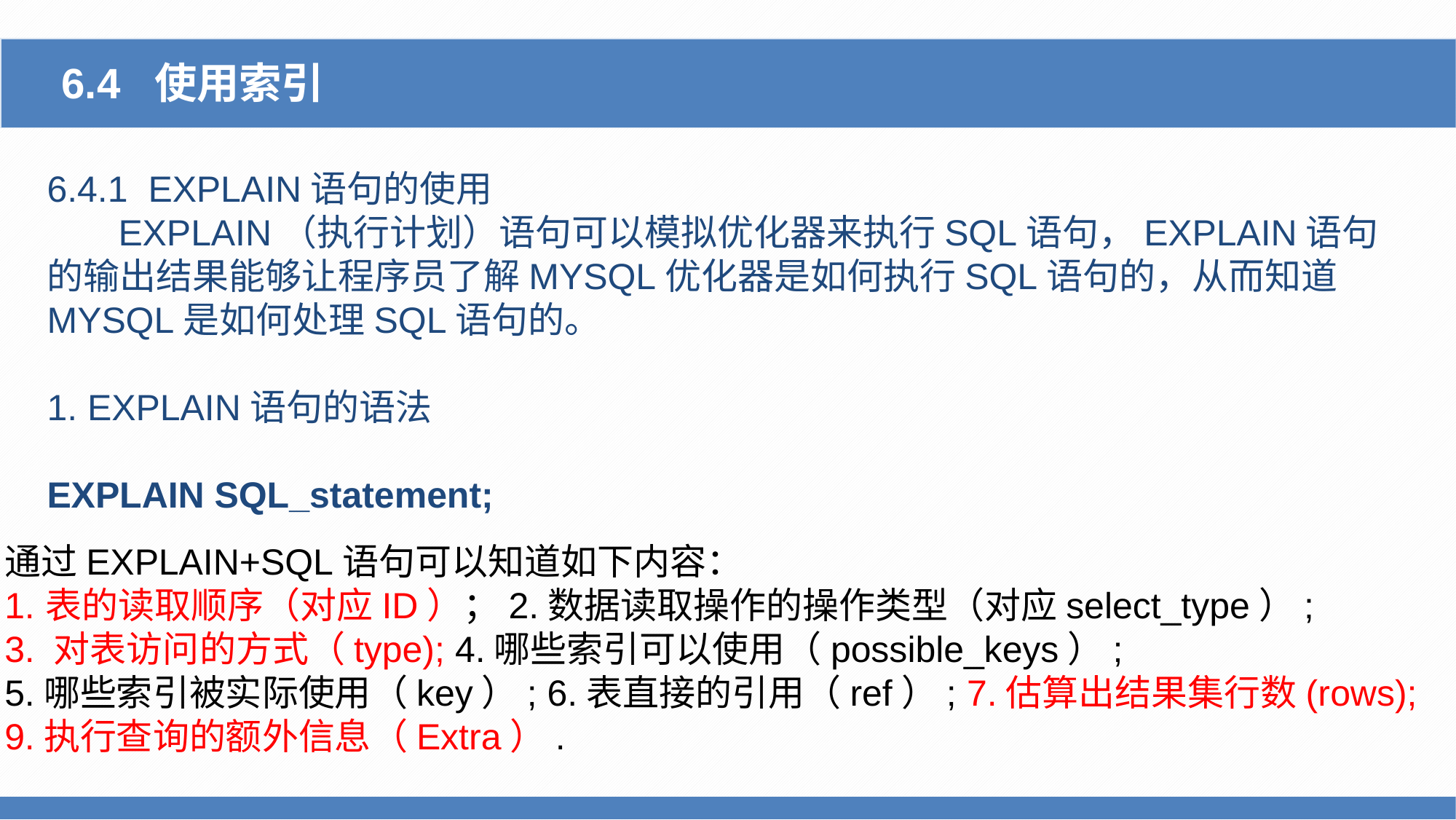

6.4  使用索引
6.4.1  EXPLAIN语句的使用
       EXPLAIN（执行计划）语句可以模拟优化器来执行SQL语句，EXPLAIN语句的输出结果能够让程序员了解MYSQL优化器是如何执行SQL语句的，从而知道MYSQL是如何处理SQL语句的。

1. EXPLAIN语句的语法

EXPLAIN SQL_statement;
通过EXPLAIN+SQL语句可以知道如下内容：
表的读取顺序（对应ID）；2.数据读取操作的操作类型（对应select_type）;
3. 对表访问的方式（type); 4.哪些索引可以使用（possible_keys）;
5.哪些索引被实际使用（key）; 6.表直接的引用（ref）; 7.估算出结果集行数(rows);
9.执行查询的额外信息（Extra）.